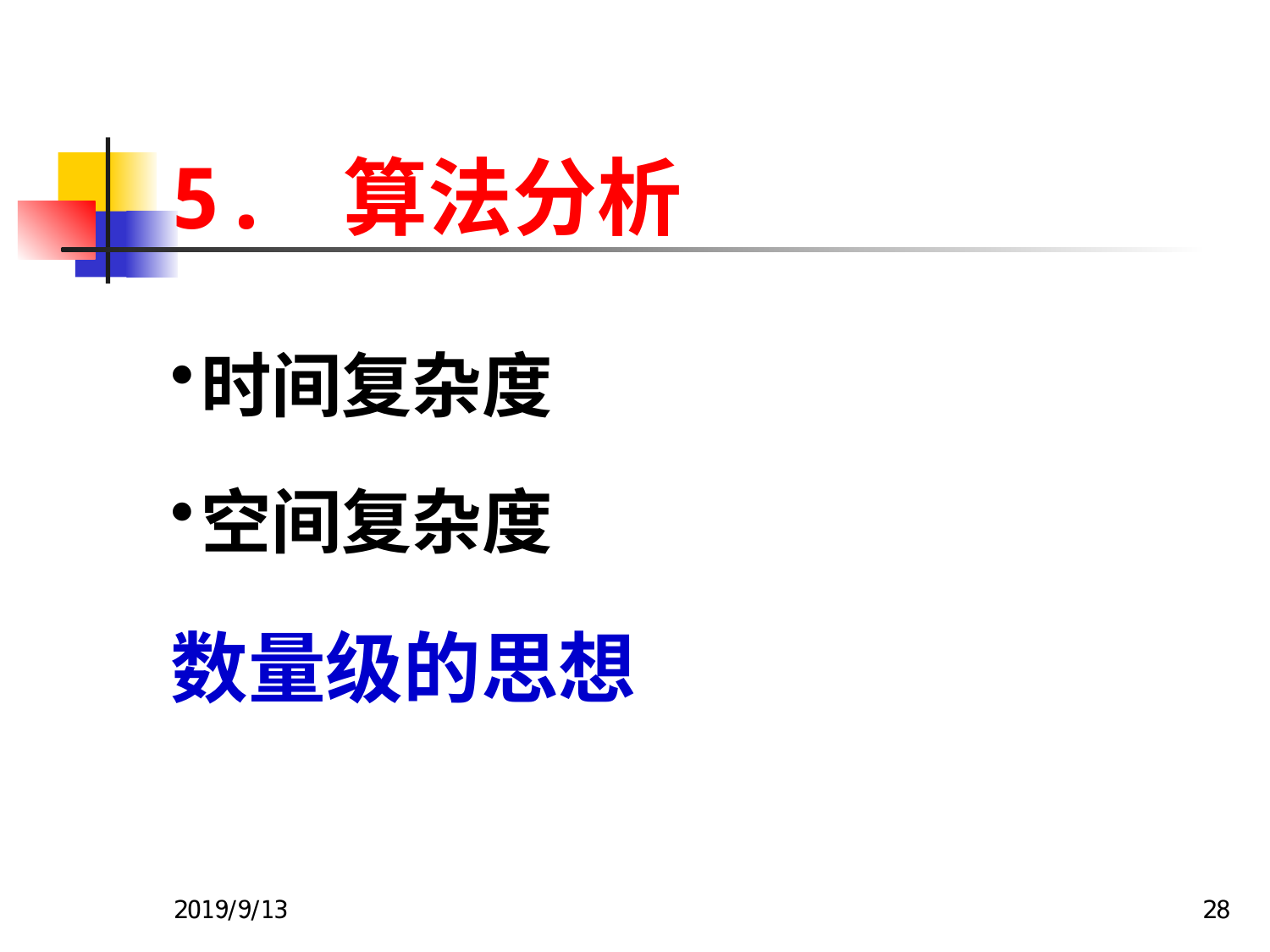

5. 算法分析
时间复杂度
空间复杂度
数量级的思想
2019/9/13
28